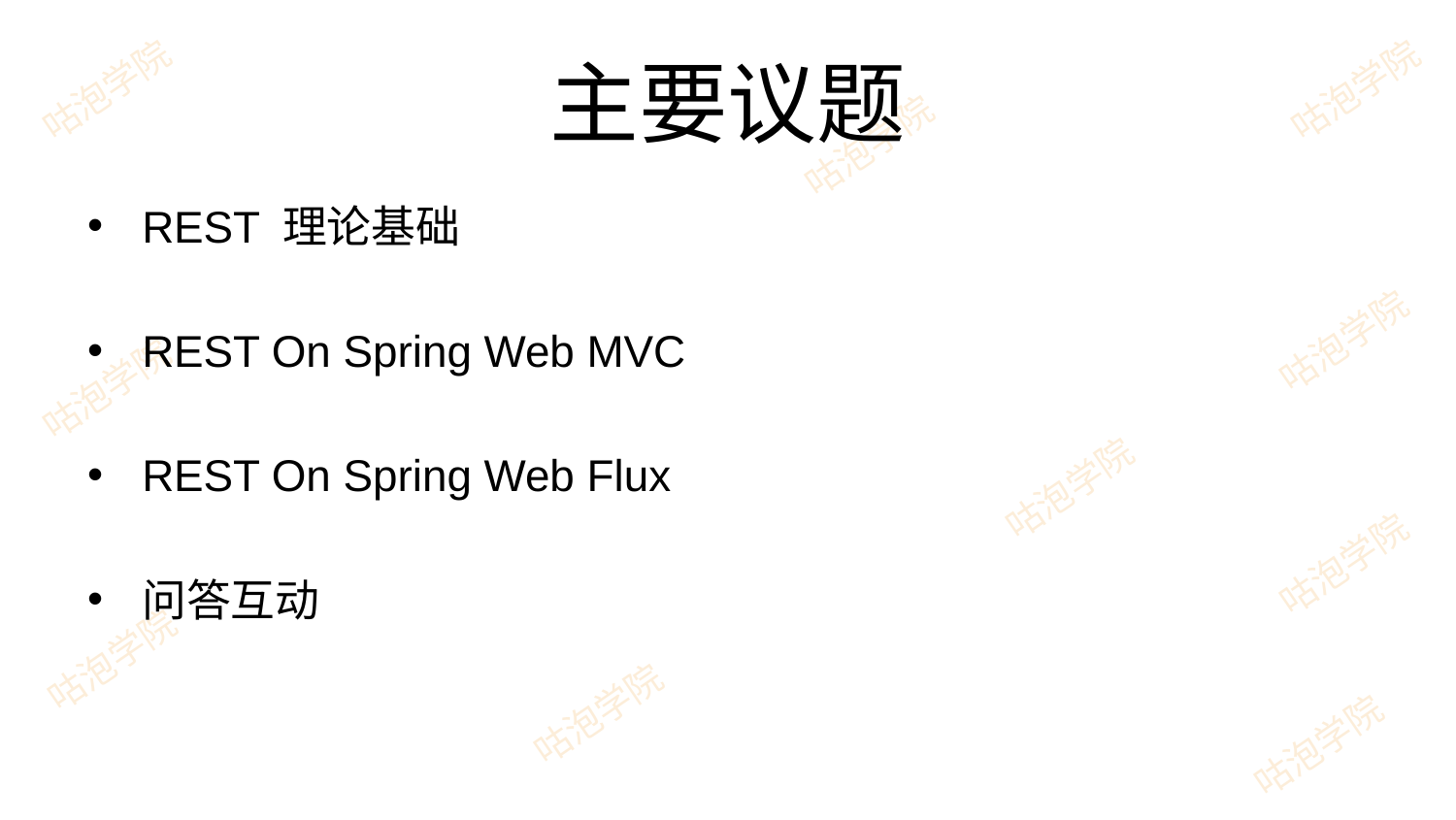

# 主要议题
REST 理论基础

REST On Spring Web MVC

REST On Spring Web Flux

问答互动